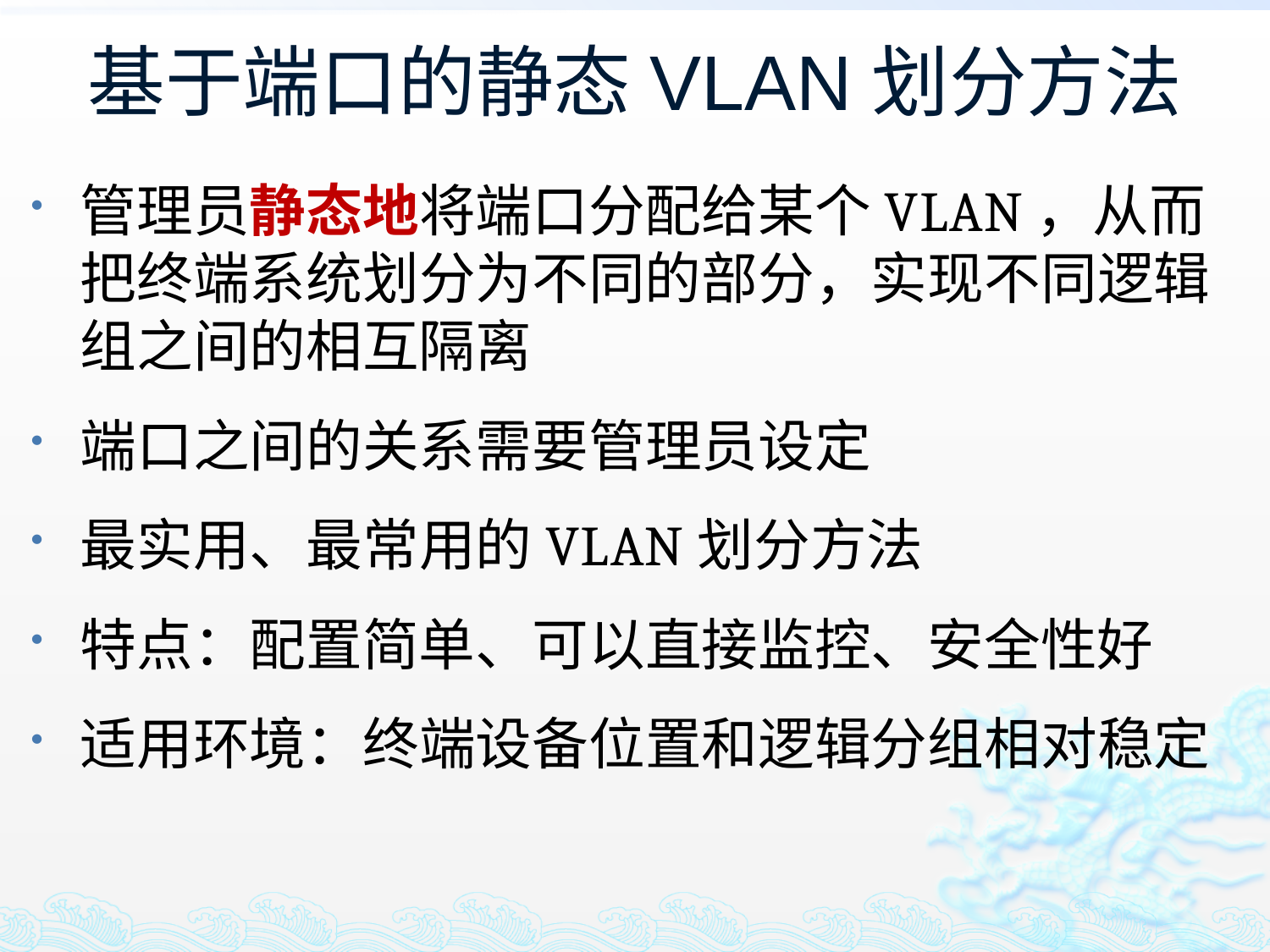

# 基于端口的静态VLAN划分方法
管理员静态地将端口分配给某个VLAN，从而把终端系统划分为不同的部分，实现不同逻辑组之间的相互隔离
端口之间的关系需要管理员设定
最实用、最常用的VLAN划分方法
特点：配置简单、可以直接监控、安全性好
适用环境：终端设备位置和逻辑分组相对稳定